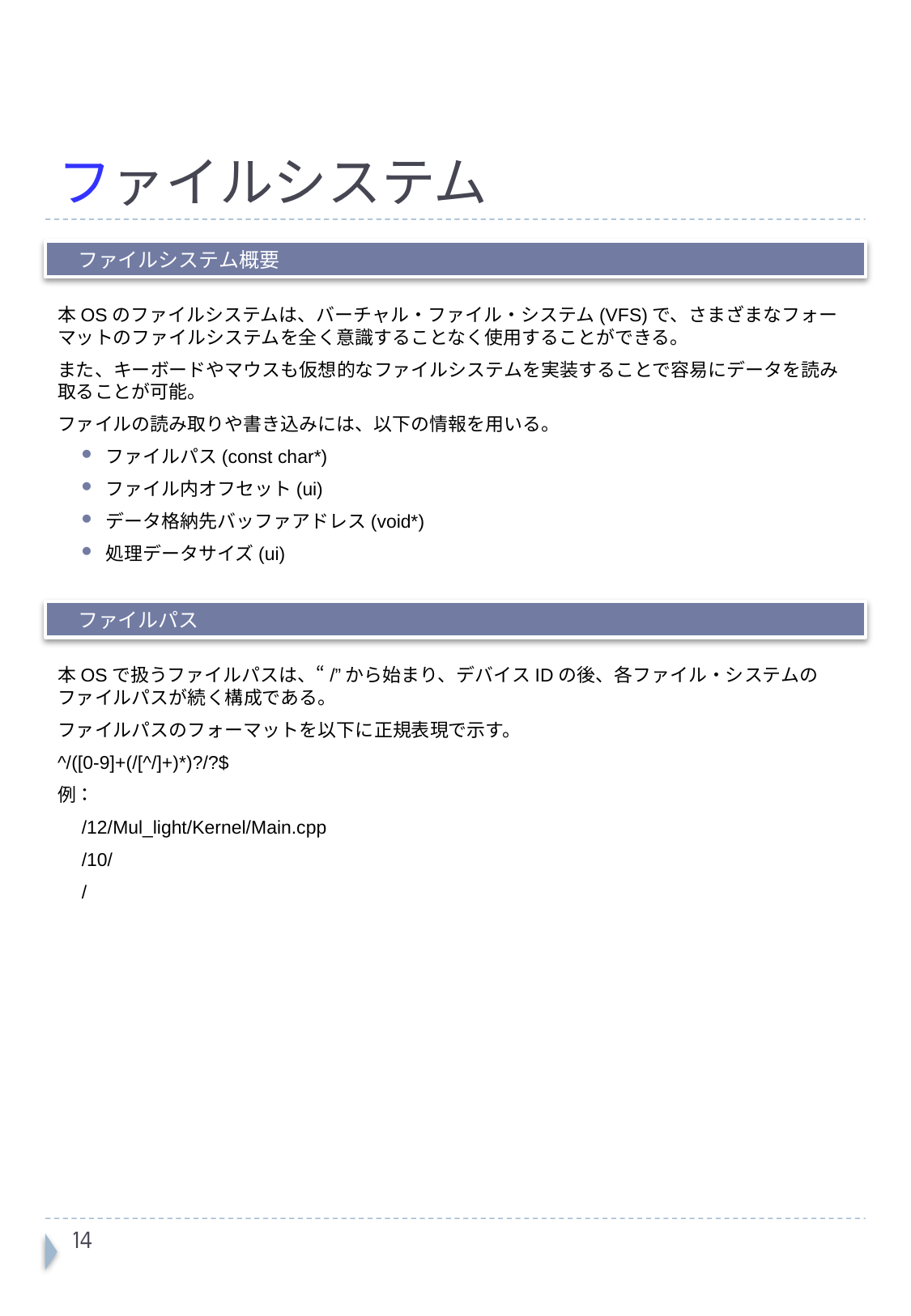

# ファイルシステム
　ファイルシステム概要
本OSのファイルシステムは、バーチャル・ファイル・システム(VFS)で、さまざまなフォーマットのファイルシステムを全く意識することなく使用することができる。
また、キーボードやマウスも仮想的なファイルシステムを実装することで容易にデータを読み取ることが可能。
ファイルの読み取りや書き込みには、以下の情報を用いる。
ファイルパス(const char*)
ファイル内オフセット(ui)
データ格納先バッファアドレス(void*)
処理データサイズ(ui)
　ファイルパス
本OSで扱うファイルパスは、“/”から始まり、デバイスIDの後、各ファイル・システムのファイルパスが続く構成である。
ファイルパスのフォーマットを以下に正規表現で示す。
^/([0-9]+(/[^/]+)*)?/?$
例：
/12/Mul_light/Kernel/Main.cpp
/10/
/

14